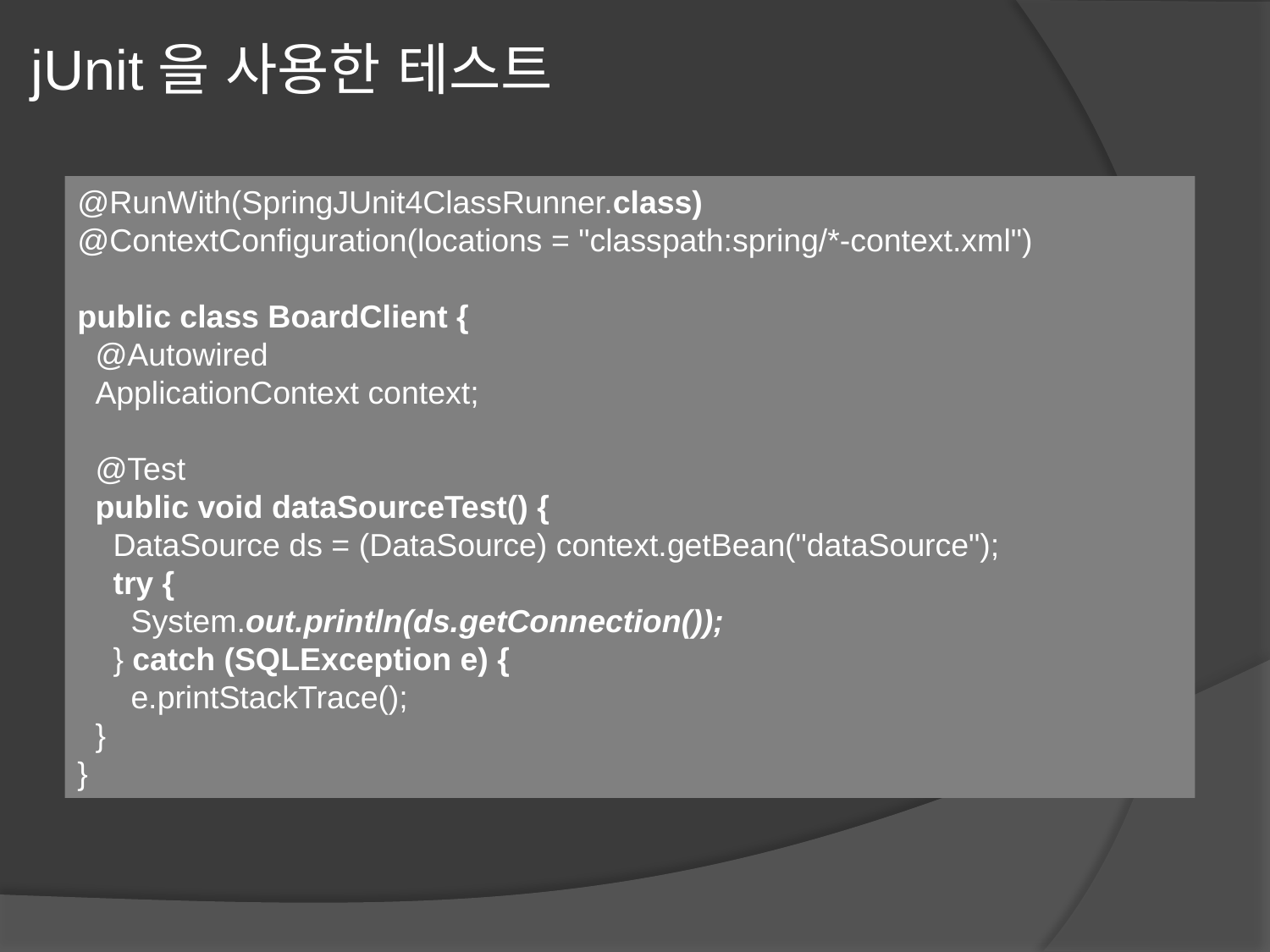

# jUnit을 사용한 테스트

@RunWith(SpringJUnit4ClassRunner.class)
@ContextConfiguration(locations = "classpath:spring/*-context.xml")

public class BoardClient {
  @Autowired
  ApplicationContext context;

  @Test
  public void dataSourceTest() {
    DataSource ds = (DataSource) context.getBean("dataSource");
    try {
      System.out.println(ds.getConnection());
    } catch (SQLException e) {
      e.printStackTrace();
  }
}